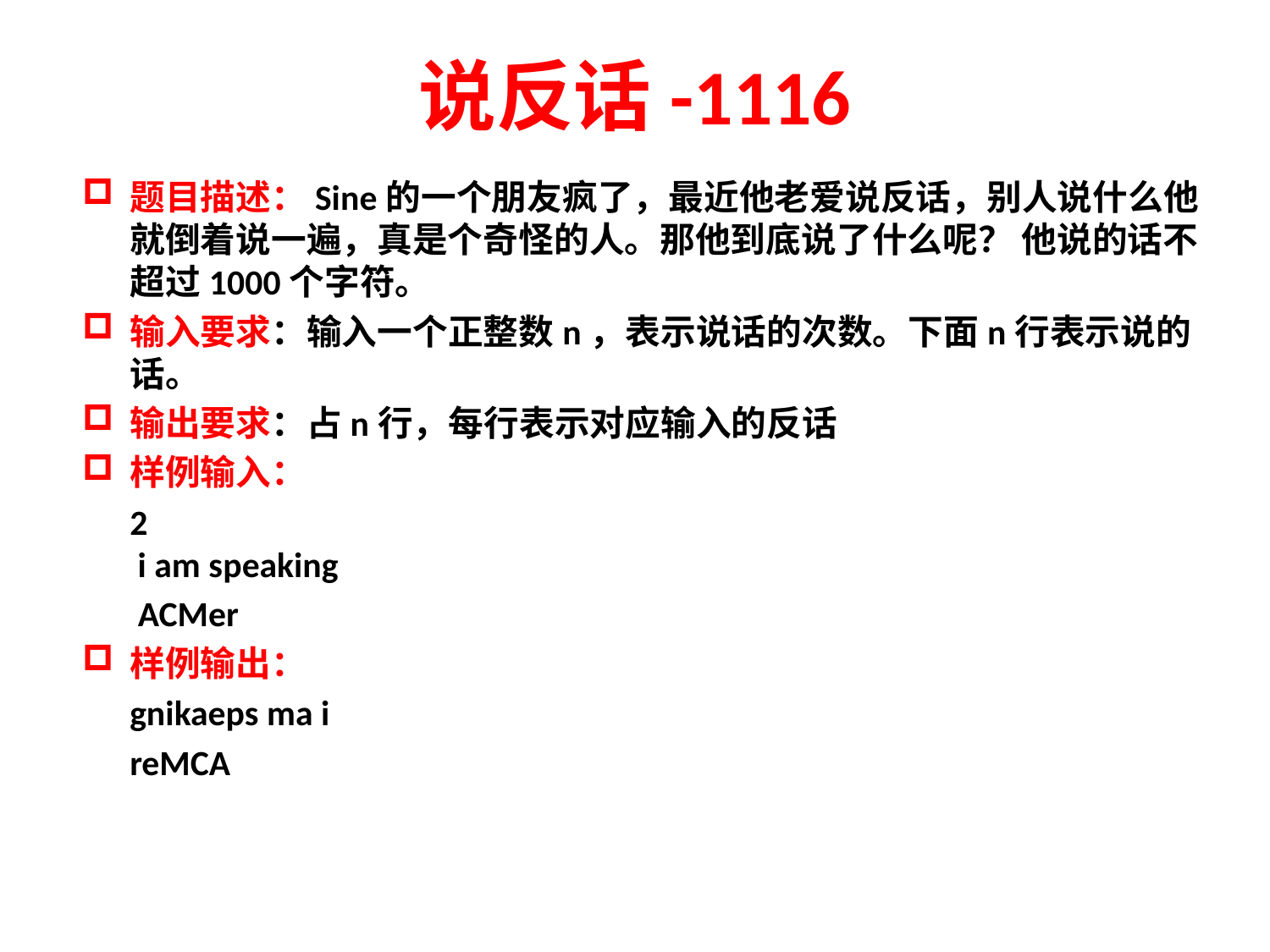

# 说反话-1116
题目描述：Sine的一个朋友疯了，最近他老爱说反话，别人说什么他就倒着说一遍，真是个奇怪的人。那他到底说了什么呢？ 他说的话不超过1000个字符。
输入要求：输入一个正整数n，表示说话的次数。下面n行表示说的话。
输出要求：占n行，每行表示对应输入的反话
样例输入：
	2
 i am speaking
	 ACMer
样例输出：
	gnikaeps ma i
	reMCA